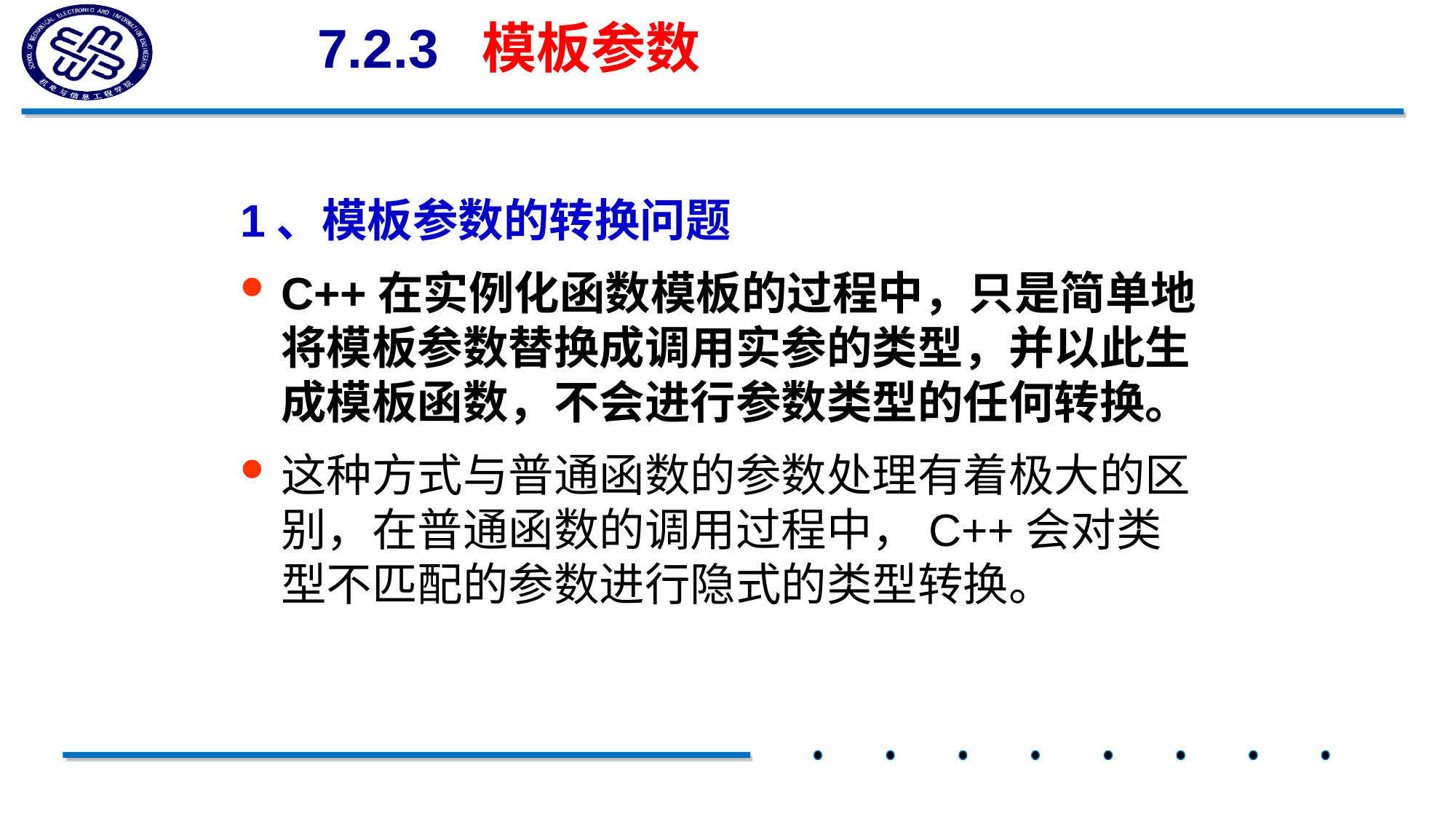

# 7.2.3  模板参数
1、模板参数的转换问题
C++在实例化函数模板的过程中，只是简单地将模板参数替换成调用实参的类型，并以此生成模板函数，不会进行参数类型的任何转换。
这种方式与普通函数的参数处理有着极大的区别，在普通函数的调用过程中，C++会对类型不匹配的参数进行隐式的类型转换。